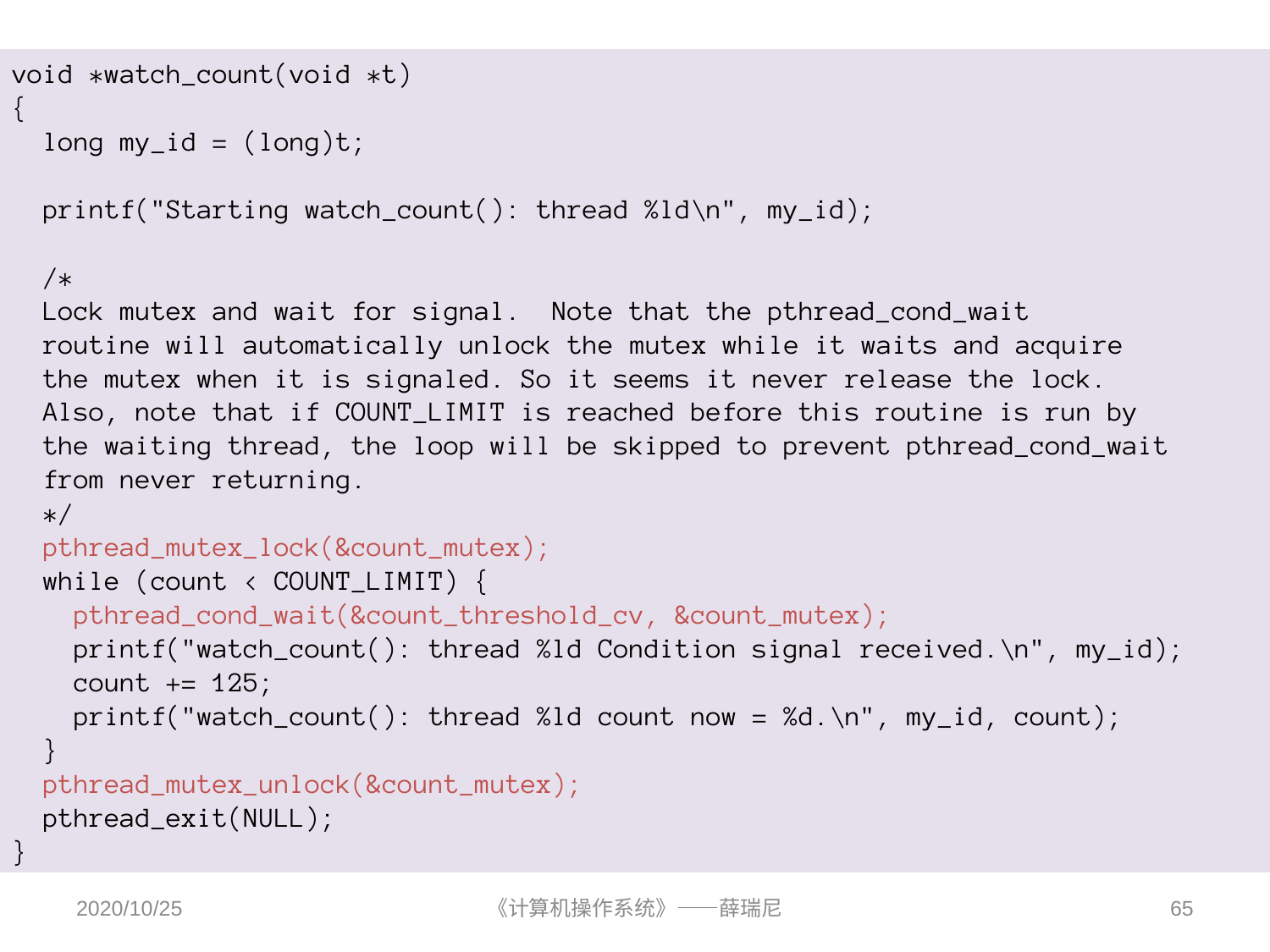

void *watch_count(void *t)
{
  long my_id = (long)t;

  printf("Starting watch_count(): thread %ld\n", my_id);

  /*
  Lock mutex and wait for signal.  Note that the pthread_cond_wait
  routine will automatically unlock the mutex while it waits and acquire
  the mutex when it is signaled. So it seems it never release the lock.
  Also, note that if COUNT_LIMIT is reached before this routine is run by
  the waiting thread, the loop will be skipped to prevent pthread_cond_wait
  from never returning.
  */
  pthread_mutex_lock(&count_mutex);
  while (count < COUNT_LIMIT) {
    pthread_cond_wait(&count_threshold_cv, &count_mutex);
    printf("watch_count(): thread %ld Condition signal received.\n", my_id);
    count += 125;
    printf("watch_count(): thread %ld count now = %d.\n", my_id, count);
  }
  pthread_mutex_unlock(&count_mutex);
  pthread_exit(NULL);
}
2020/10/25
《计算机操作系统》——薛瑞尼
65